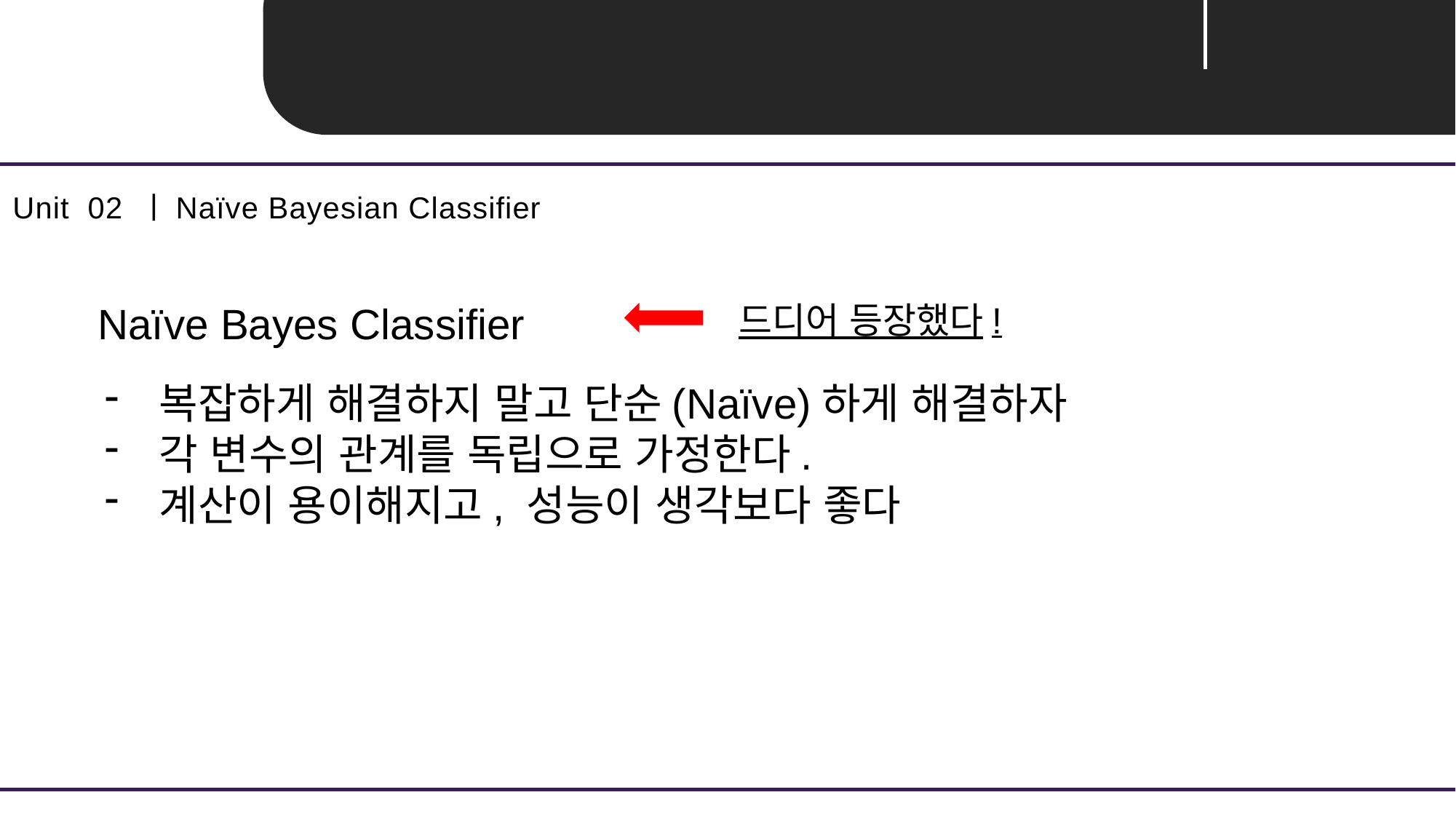

Unit  04 ㅣ Naïve Bayesian Classifier
Unit  02 ㅣNaïve Bayesian Classifier
Naïve Bayes Classifier
드디어 등장했다!

복잡하게 해결하지 말고 단순(Naïve)하게 해결하자
각 변수의 관계를 독립으로 가정한다.
계산이 용이해지고, 성능이 생각보다 좋다